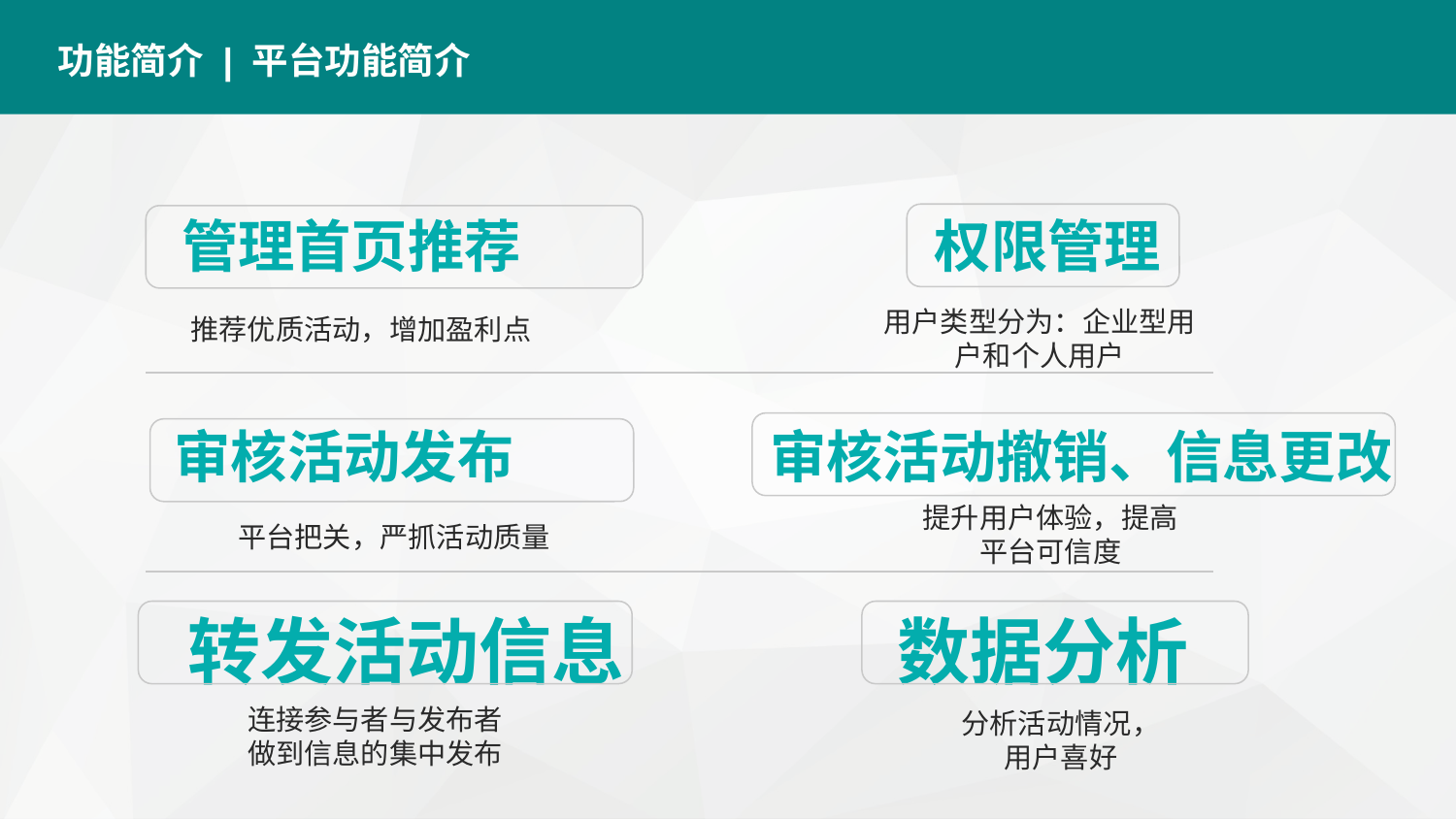

功能简介
| 平台功能简介
权限管理
管理首页推荐

用户类型分为：企业型用户和个人用户
推荐优质活动，增加盈利点

审核活动发布
审核活动撤销、信息更改

提升用户体验，提高平台可信度
平台把关，严抓活动质量
转发活动信息
数据分析

连接参与者与发布者
做到信息的集中发布
分析活动情况，用户喜好